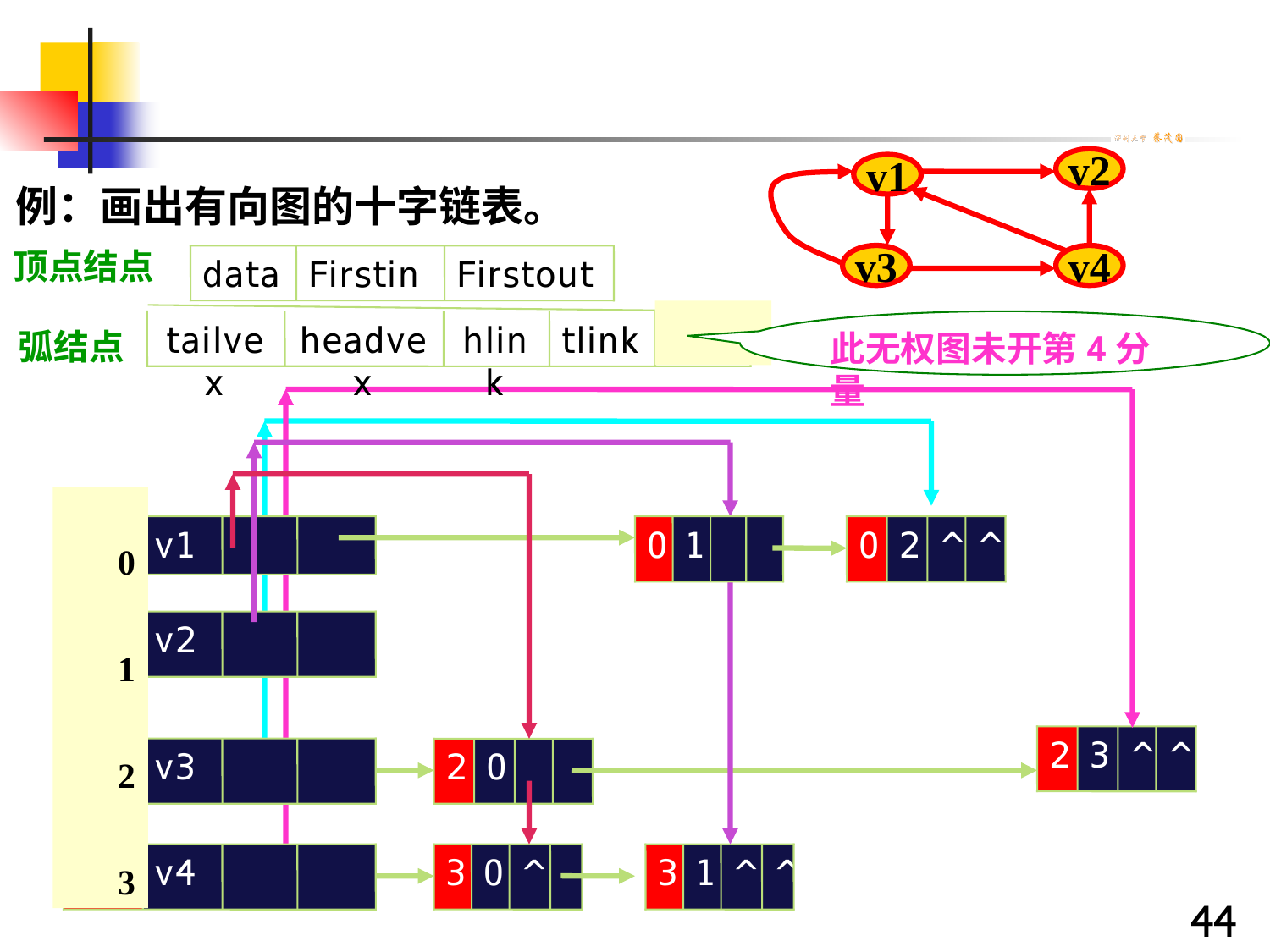

v2
v1

v3
v4

# 例：画出有向图的十字链表。
顶点结点
data

Firstin

Firstout

tailvex

headvex

hlink

tlink

info

弧结点

此无权图未开第4分量

0
1
2
3
0

v1

1

v2

2

v3

3

v4

0

1

0

2

^

^

2

3

^

^

2

0

3

0

^

3

1

^

^

44